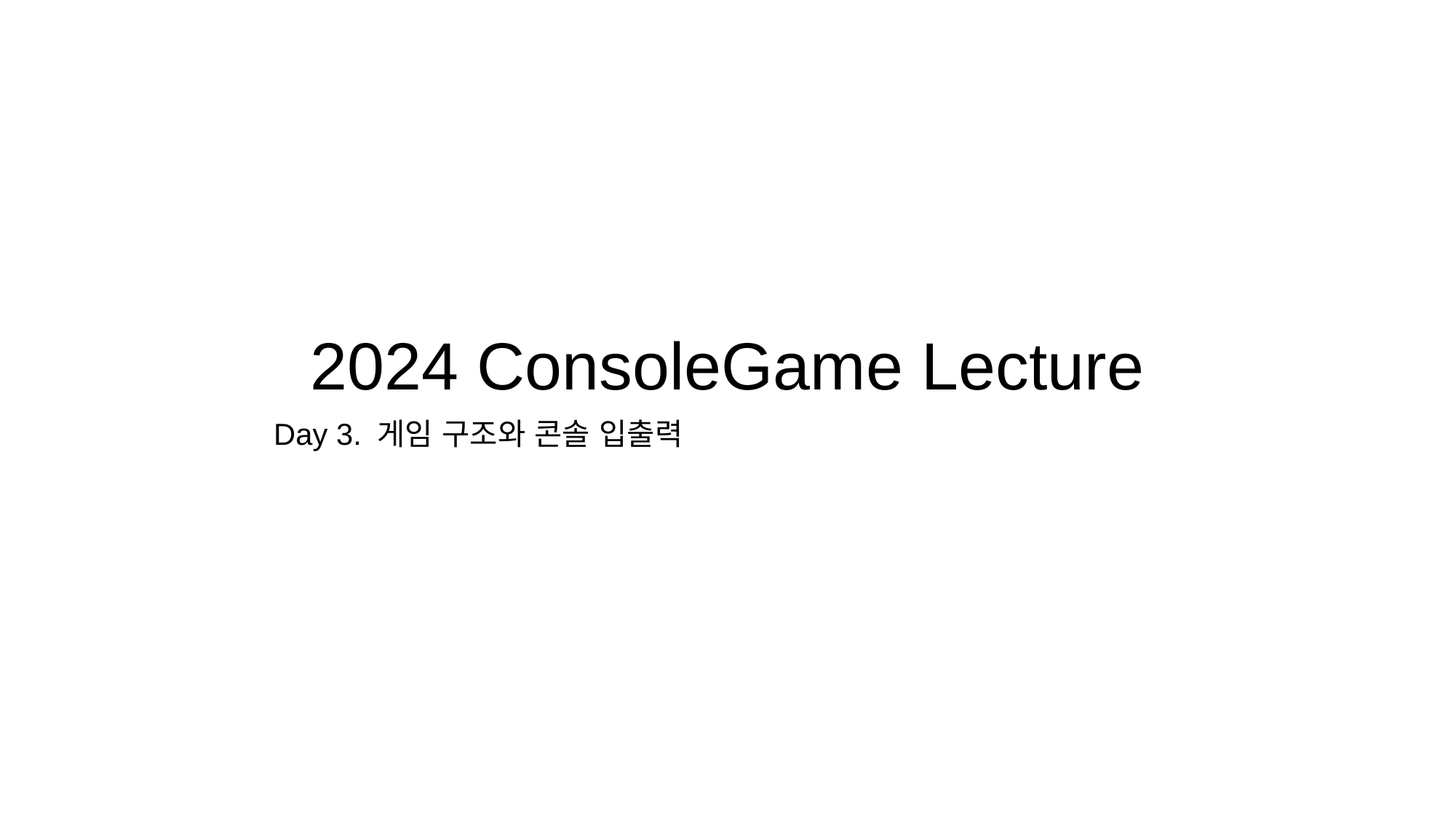

2024 ConsoleGame Lecture
Day 3. 게임 구조와 콘솔 입출력